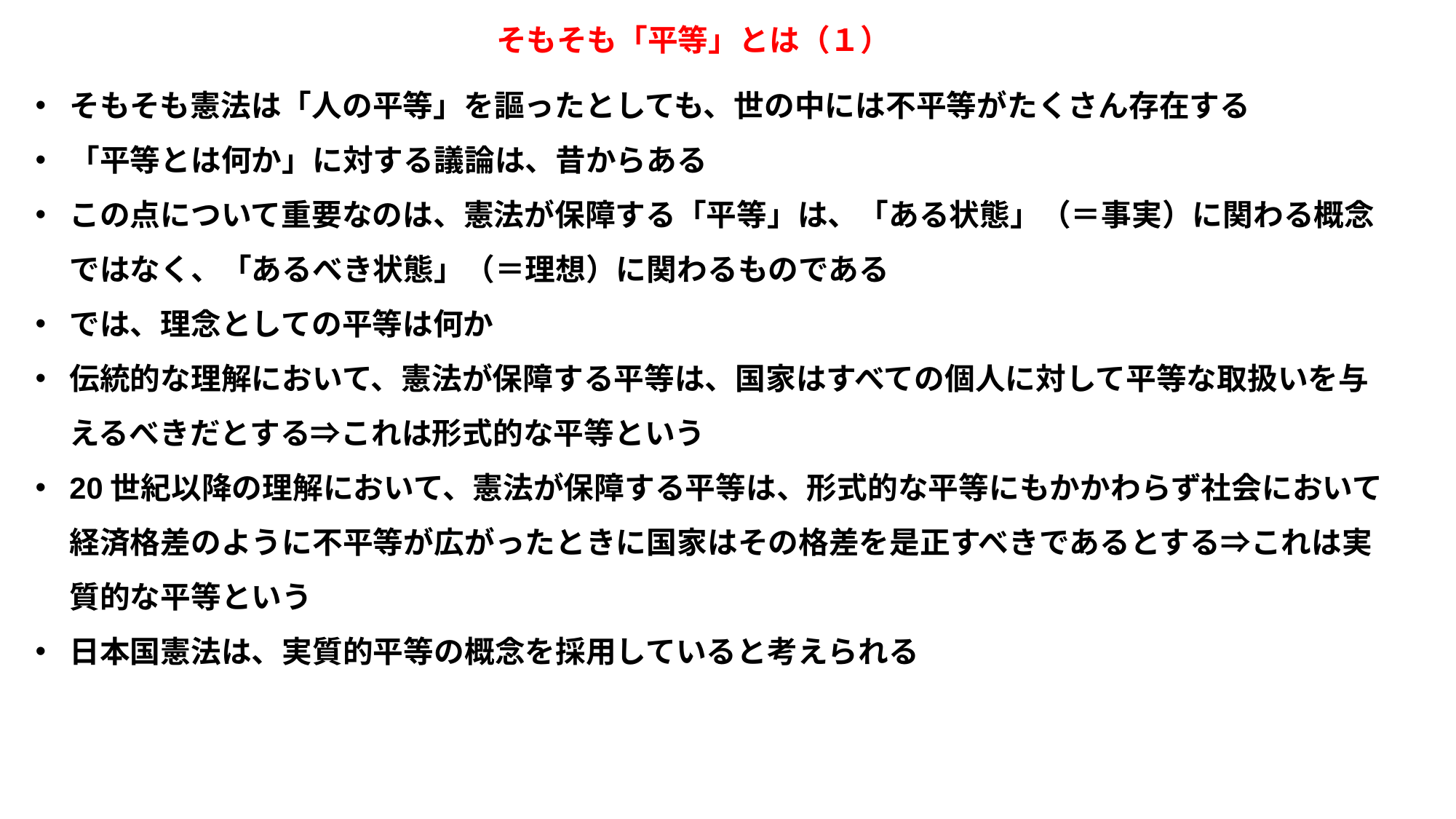

そもそも「平等」とは（１）
そもそも憲法は「人の平等」を謳ったとしても、世の中には不平等がたくさん存在する
「平等とは何か」に対する議論は、昔からある
この点について重要なのは、憲法が保障する「平等」は、「ある状態」（＝事実）に関わる概念ではなく、「あるべき状態」（＝理想）に関わるものである
では、理念としての平等は何か
伝統的な理解において、憲法が保障する平等は、国家はすべての個人に対して平等な取扱いを与えるべきだとする⇒これは形式的な平等という
20世紀以降の理解において、憲法が保障する平等は、形式的な平等にもかかわらず社会において経済格差のように不平等が広がったときに国家はその格差を是正すべきであるとする⇒これは実質的な平等という
日本国憲法は、実質的平等の概念を採用していると考えられる